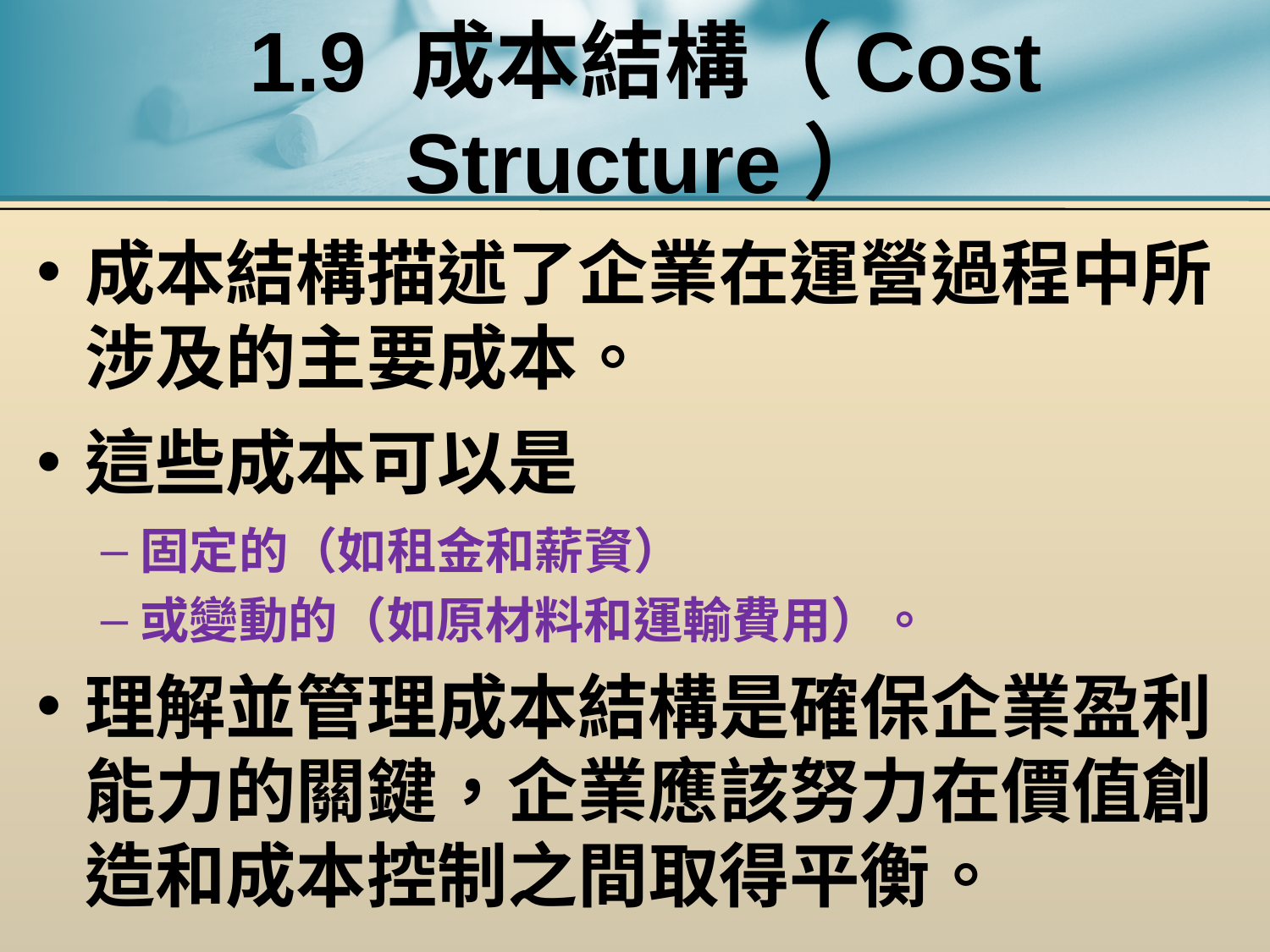

# 1.9 成本結構（Cost Structure）
成本結構描述了企業在運營過程中所涉及的主要成本。
這些成本可以是
固定的（如租金和薪資）
或變動的（如原材料和運輸費用）。
理解並管理成本結構是確保企業盈利能力的關鍵，企業應該努力在價值創造和成本控制之間取得平衡。